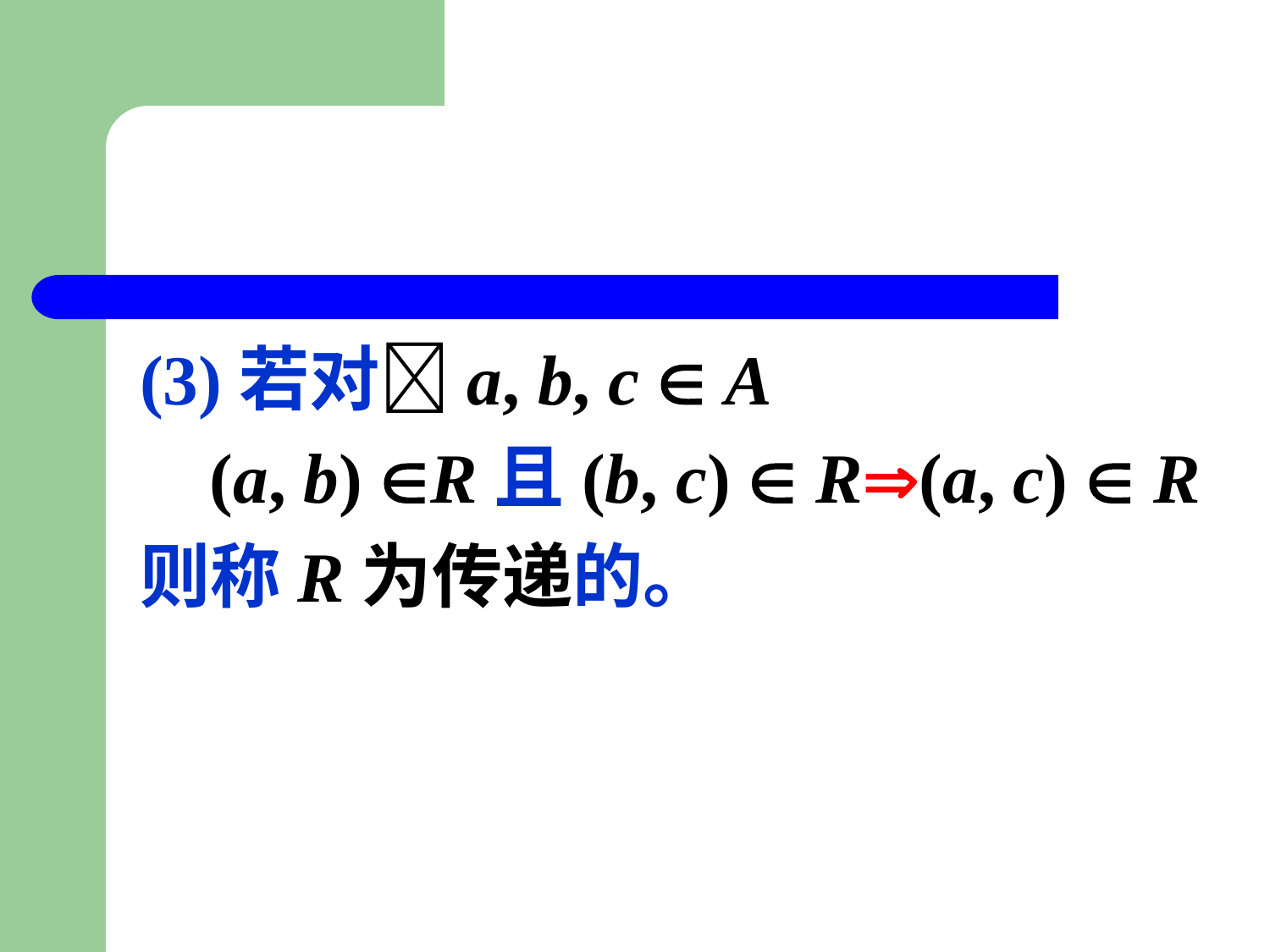

#
(3)若对∀a, b, c ∈ A
    (a, b) ∈R且(b, c) ∈ R⇒(a, c) ∈ R
则称R为传递的。